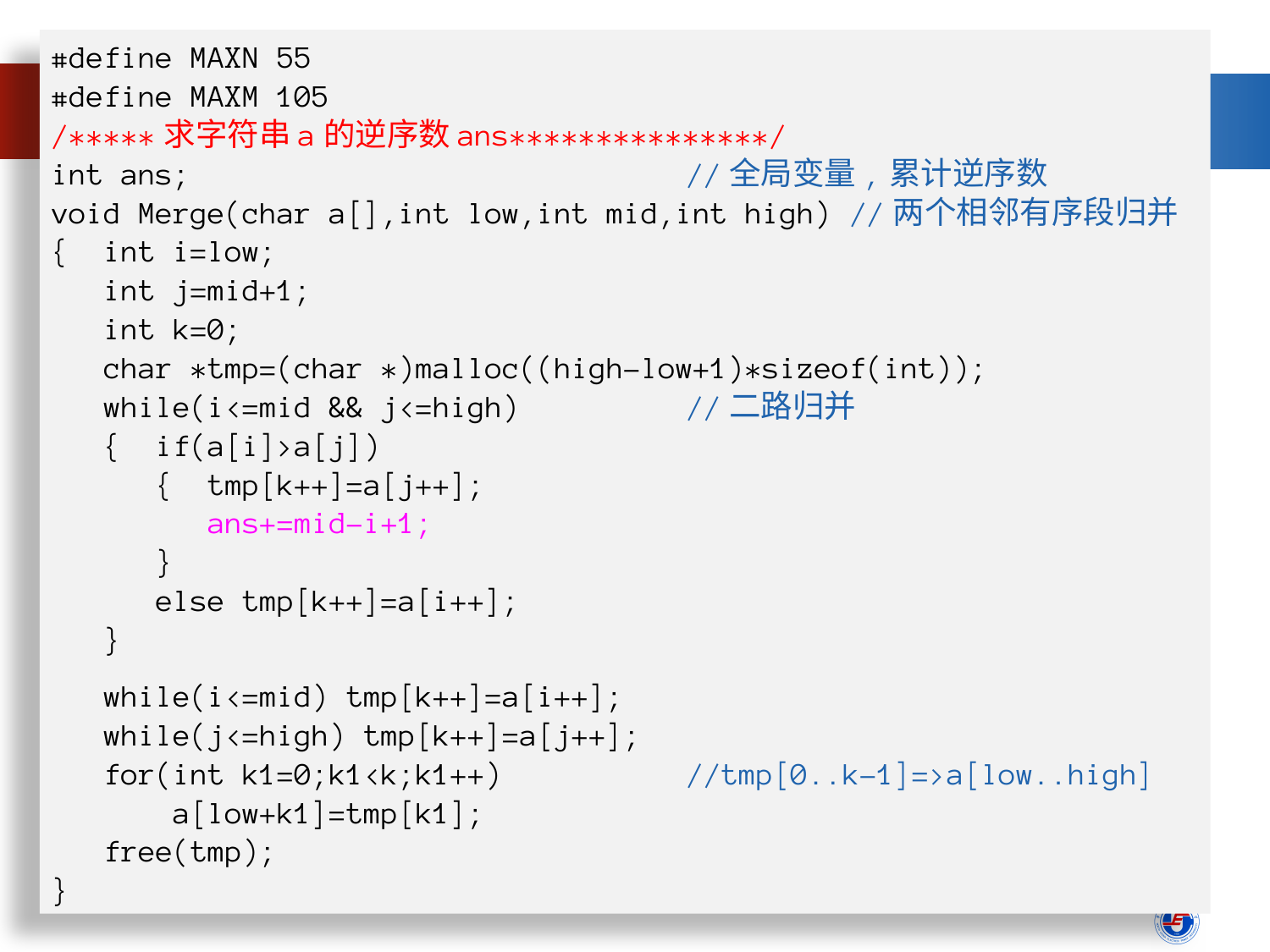

#define MAXN 55
#define MAXM 105
/*****求字符串a的逆序数ans***************/
int ans;		 		//全局变量,累计逆序数
void Merge(char a[],int low,int mid,int high) //两个相邻有序段归并
{  int i=low;
   int j=mid+1;
   int k=0;
   char *tmp=(char *)malloc((high-low+1)*sizeof(int));
   while(i<=mid && j<=high) 		//二路归并
   {  if(a[i]>a[j])
      {  tmp[k++]=a[j++];
         ans+=mid-i+1;
      }
      else tmp[k++]=a[i++];
   }
   while(i<=mid) tmp[k++]=a[i++];
   while(j<=high) tmp[k++]=a[j++];
   for(int k1=0;k1<k;k1++)		//tmp[0..k-1]=>a[low..high]
       a[low+k1]=tmp[k1];
   free(tmp);
}
3.2 求解排序问题